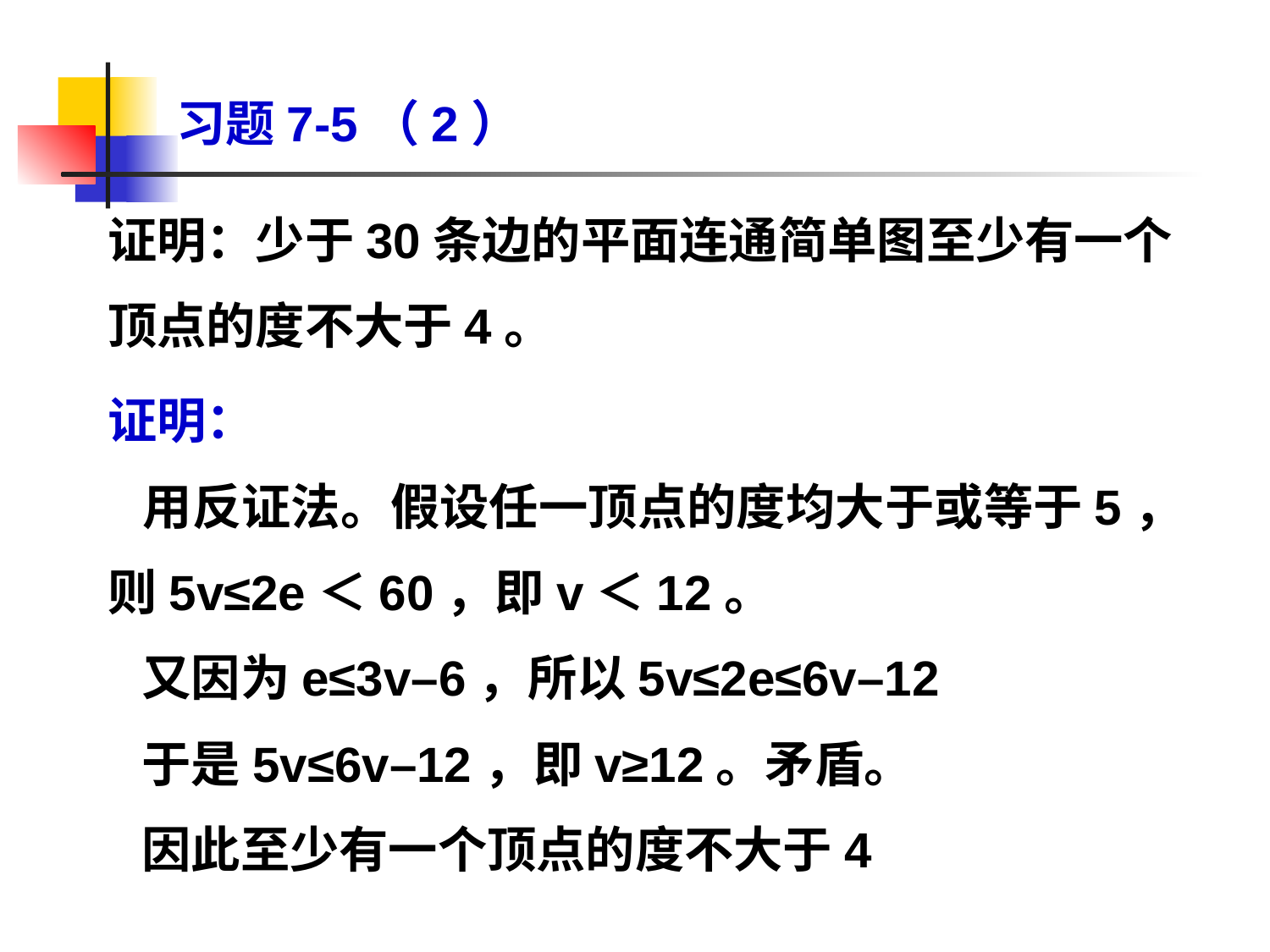

习题7-5（2）
证明：少于30条边的平面连通简单图至少有一个顶点的度不大于4。
证明：
  用反证法。假设任一顶点的度均大于或等于5，则5v≤2e＜60，即v＜12。
  又因为e≤3v–6，所以5v≤2e≤6v–12
  于是5v≤6v–12，即v≥12。矛盾。
  因此至少有一个顶点的度不大于4